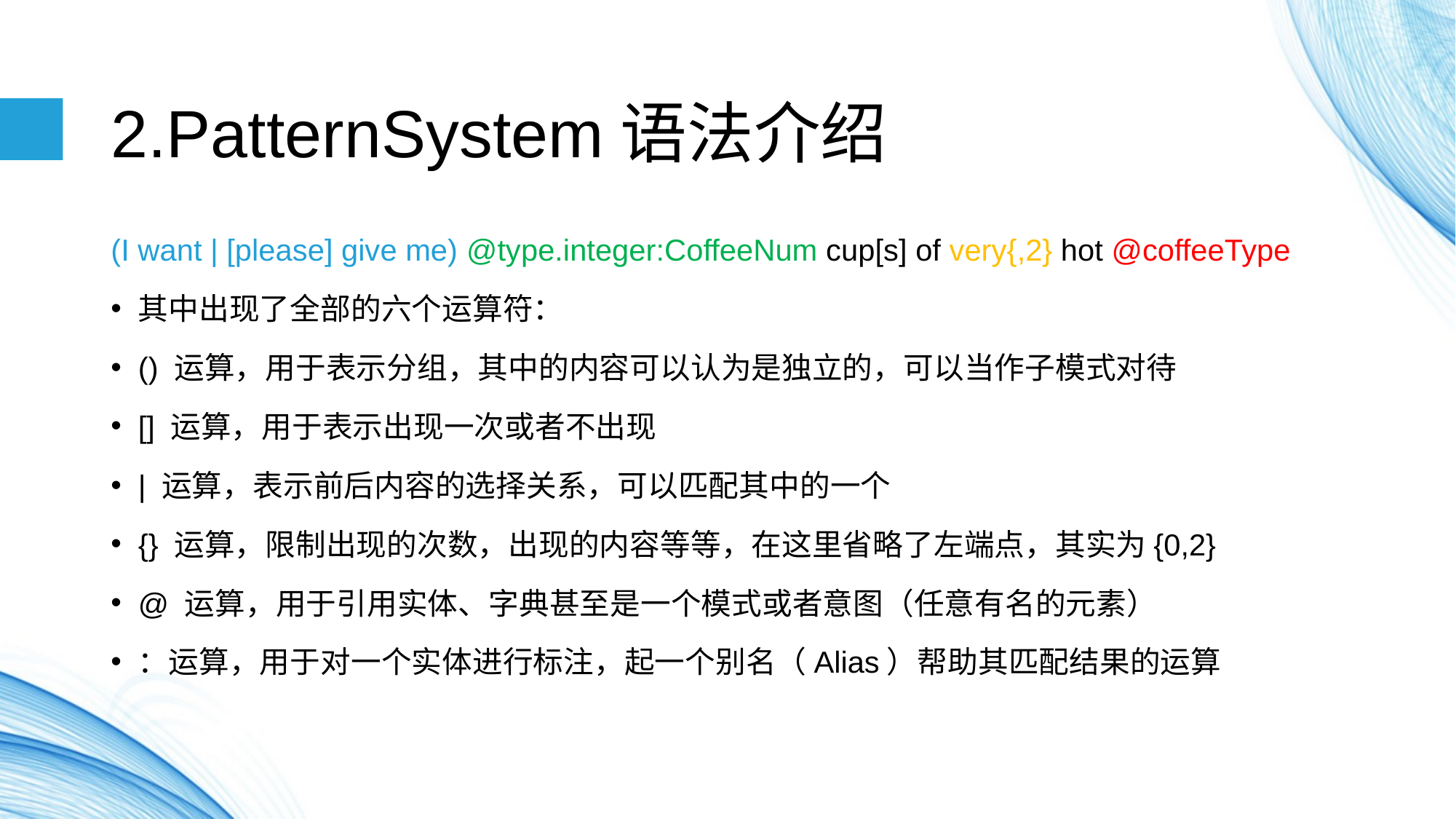

# 2.PatternSystem语法介绍
(I want | [please] give me) @type.integer:CoffeeNum cup[s] of very{,2} hot @coffeeType
其中出现了全部的六个运算符：
() 运算，用于表示分组，其中的内容可以认为是独立的，可以当作子模式对待
[] 运算，用于表示出现一次或者不出现
| 运算，表示前后内容的选择关系，可以匹配其中的一个
{} 运算，限制出现的次数，出现的内容等等，在这里省略了左端点，其实为{0,2}
@ 运算，用于引用实体、字典甚至是一个模式或者意图（任意有名的元素）
：运算，用于对一个实体进行标注，起一个别名（Alias）帮助其匹配结果的运算